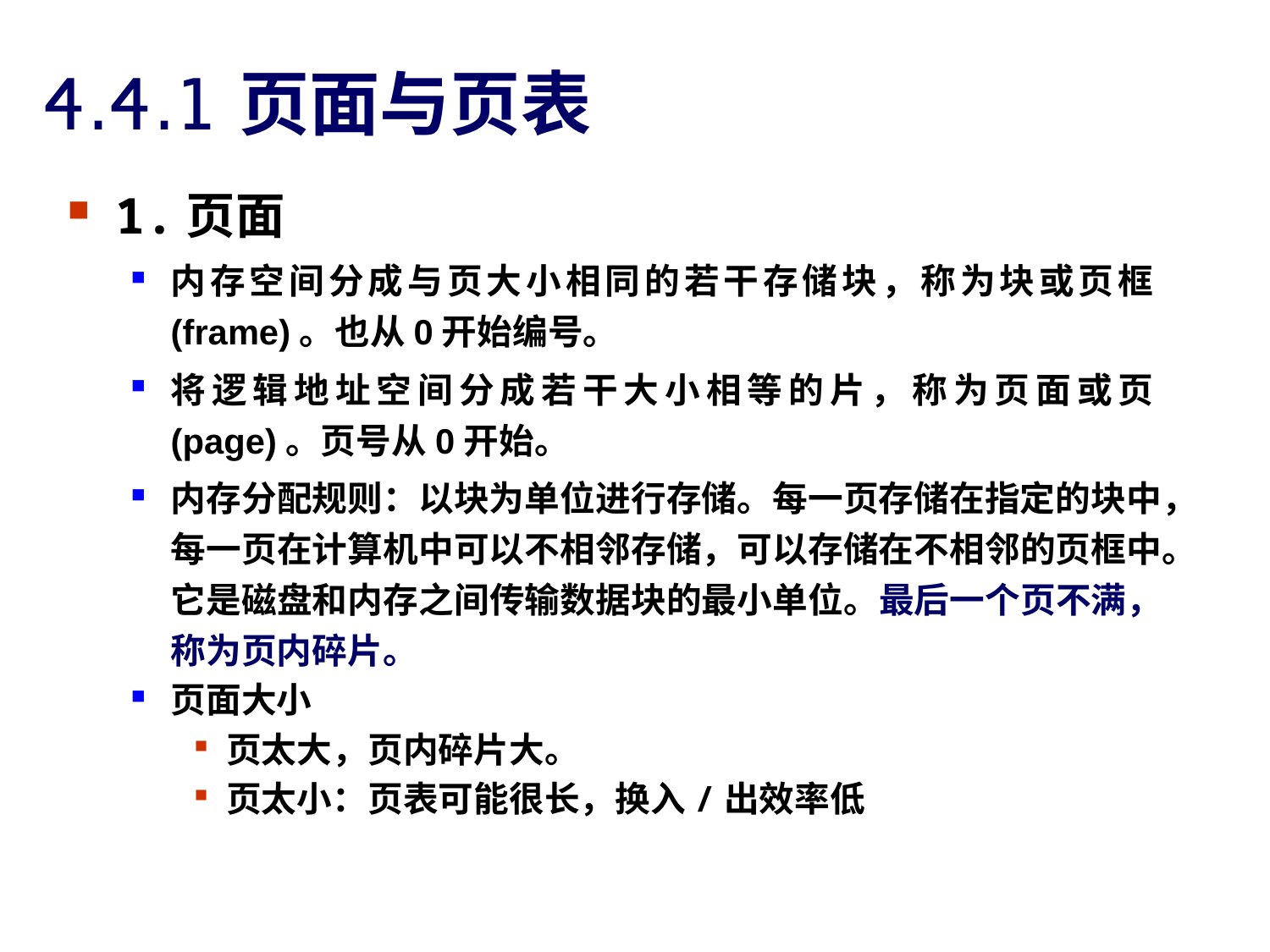

# 4.4.1页面与页表
1.页面
内存空间分成与页大小相同的若干存储块，称为块或页框(frame)。也从0开始编号。
将逻辑地址空间分成若干大小相等的片，称为页面或页(page)。页号从0开始。
内存分配规则：以块为单位进行存储。每一页存储在指定的块中，每一页在计算机中可以不相邻存储，可以存储在不相邻的页框中。它是磁盘和内存之间传输数据块的最小单位。最后一个页不满，称为页内碎片。
页面大小
页太大，页内碎片大。
页太小：页表可能很长，换入/出效率低